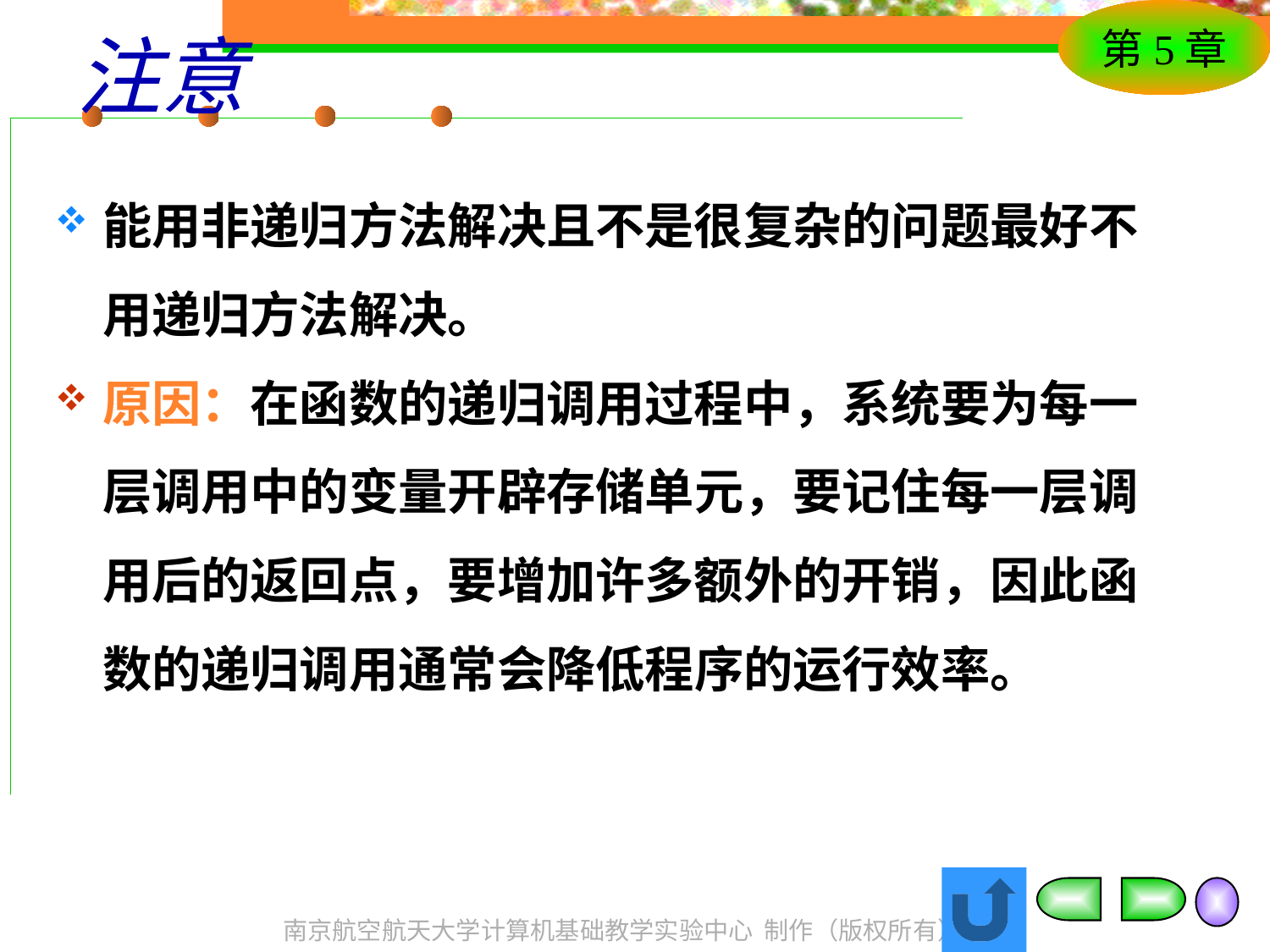

# 注意
能用非递归方法解决且不是很复杂的问题最好不用递归方法解决。
原因：在函数的递归调用过程中，系统要为每一层调用中的变量开辟存储单元，要记住每一层调用后的返回点，要增加许多额外的开销，因此函数的递归调用通常会降低程序的运行效率。